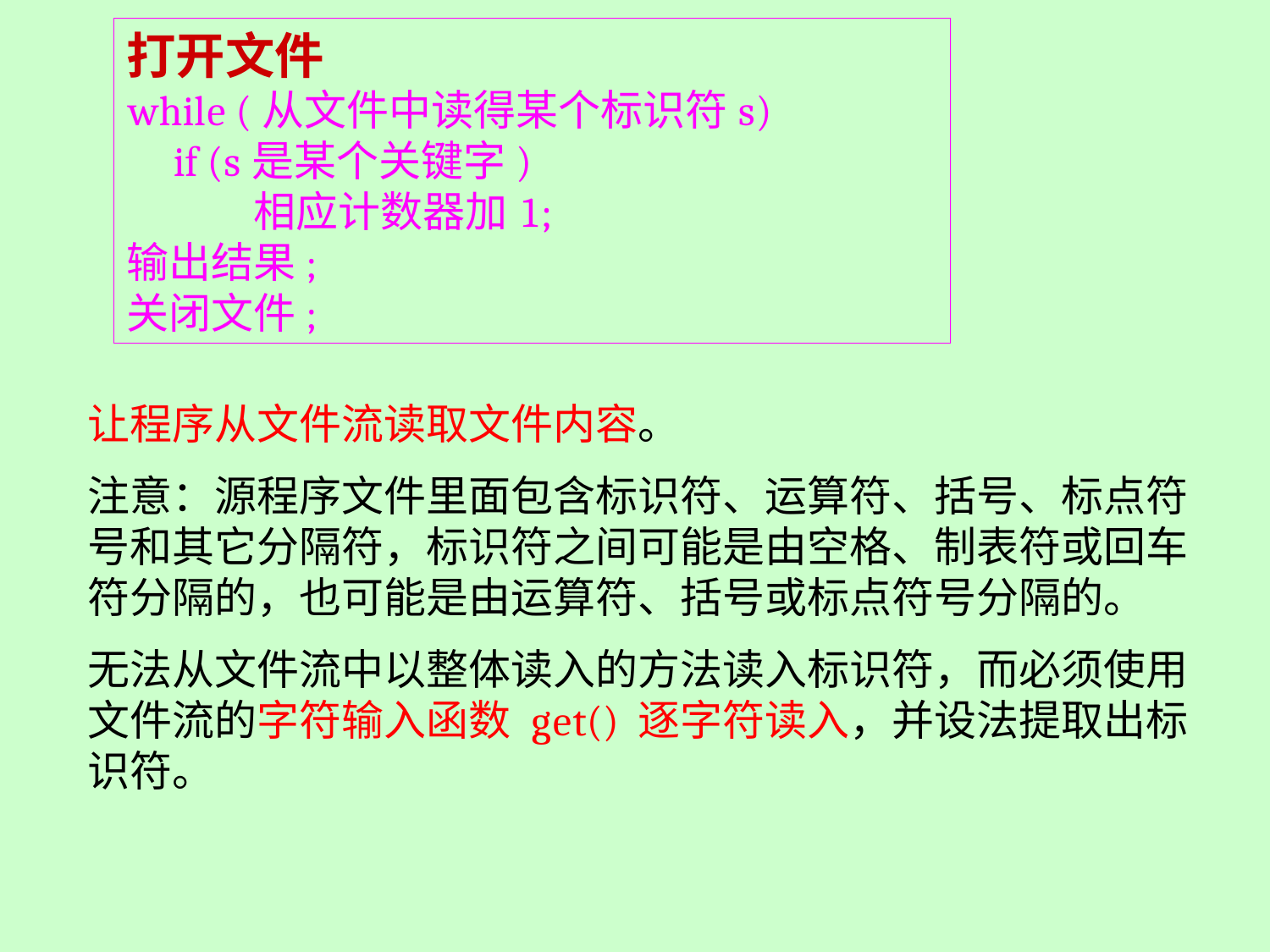

打开文件
while (从文件中读得某个标识符s)
     if (s是某个关键字)
	相应计数器加1;
输出结果;
关闭文件;
让程序从文件流读取文件内容。
注意：源程序文件里面包含标识符、运算符、括号、标点符号和其它分隔符，标识符之间可能是由空格、制表符或回车符分隔的，也可能是由运算符、括号或标点符号分隔的。
无法从文件流中以整体读入的方法读入标识符，而必须使用文件流的字符输入函数 get() 逐字符读入，并设法提取出标识符。